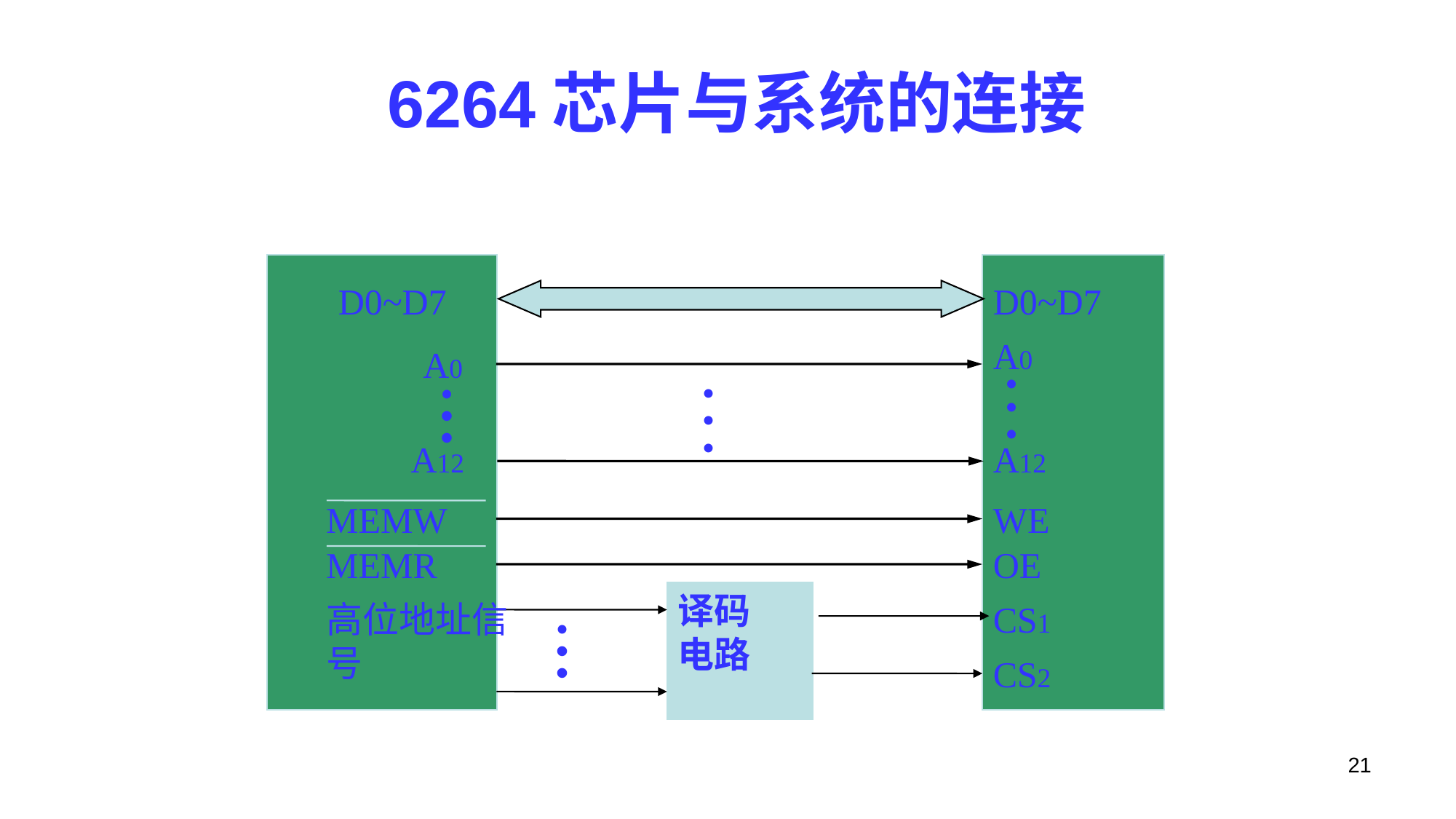

# 6264芯片与系统的连接

D0~D7
D0~D7

A0
A0
•

•
•
•
•
•
•
•
•
A12
A12

MEMW
WE

MEMR
OE

译码
电路
CS1
高位地址信号

• • •
CS2

21